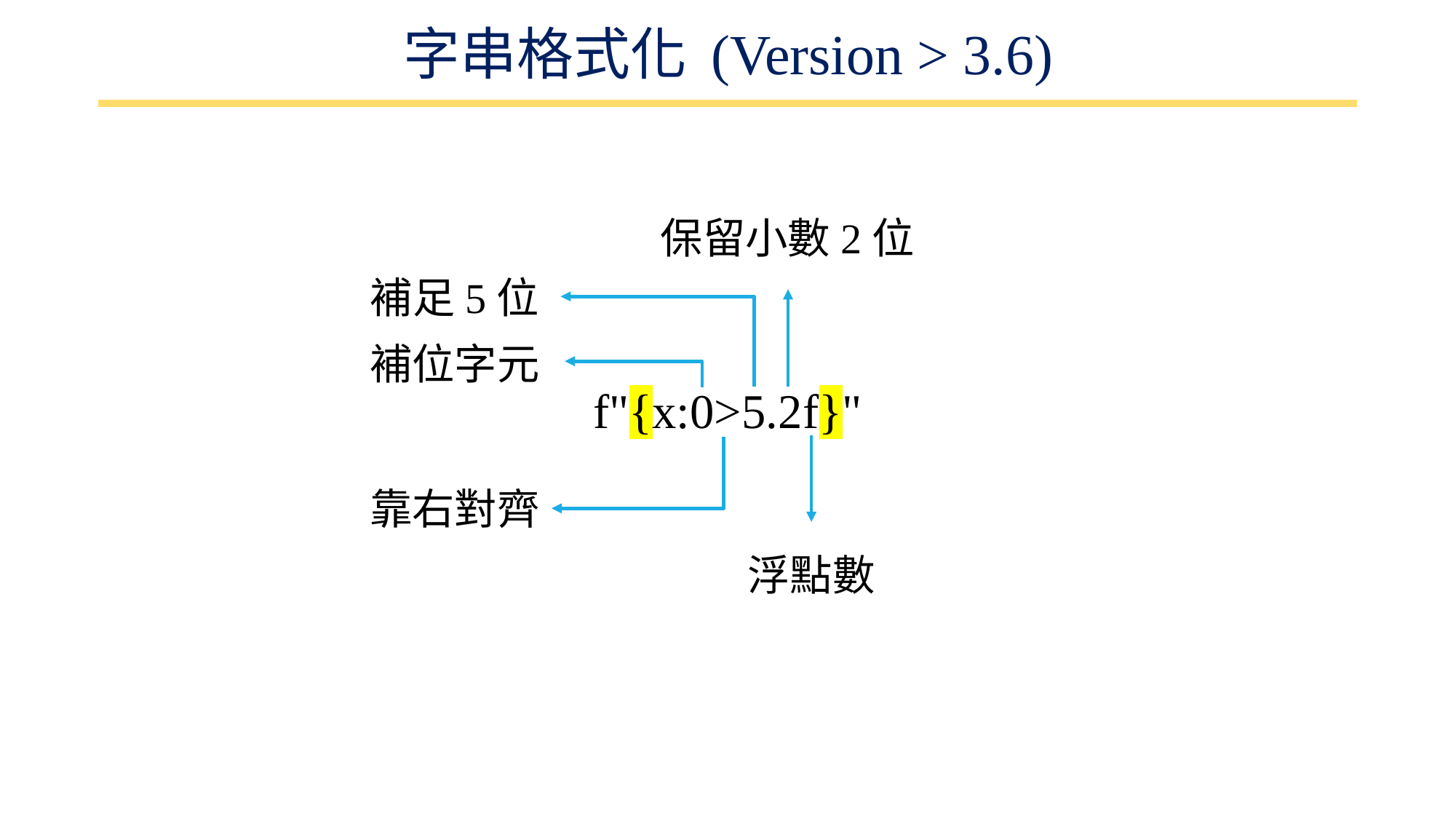

# 字串格式化 (Version > 3.6)
保留小數2位
補足5位
補位字元
f"{x:0>5.2f}"
靠右對齊
浮點數